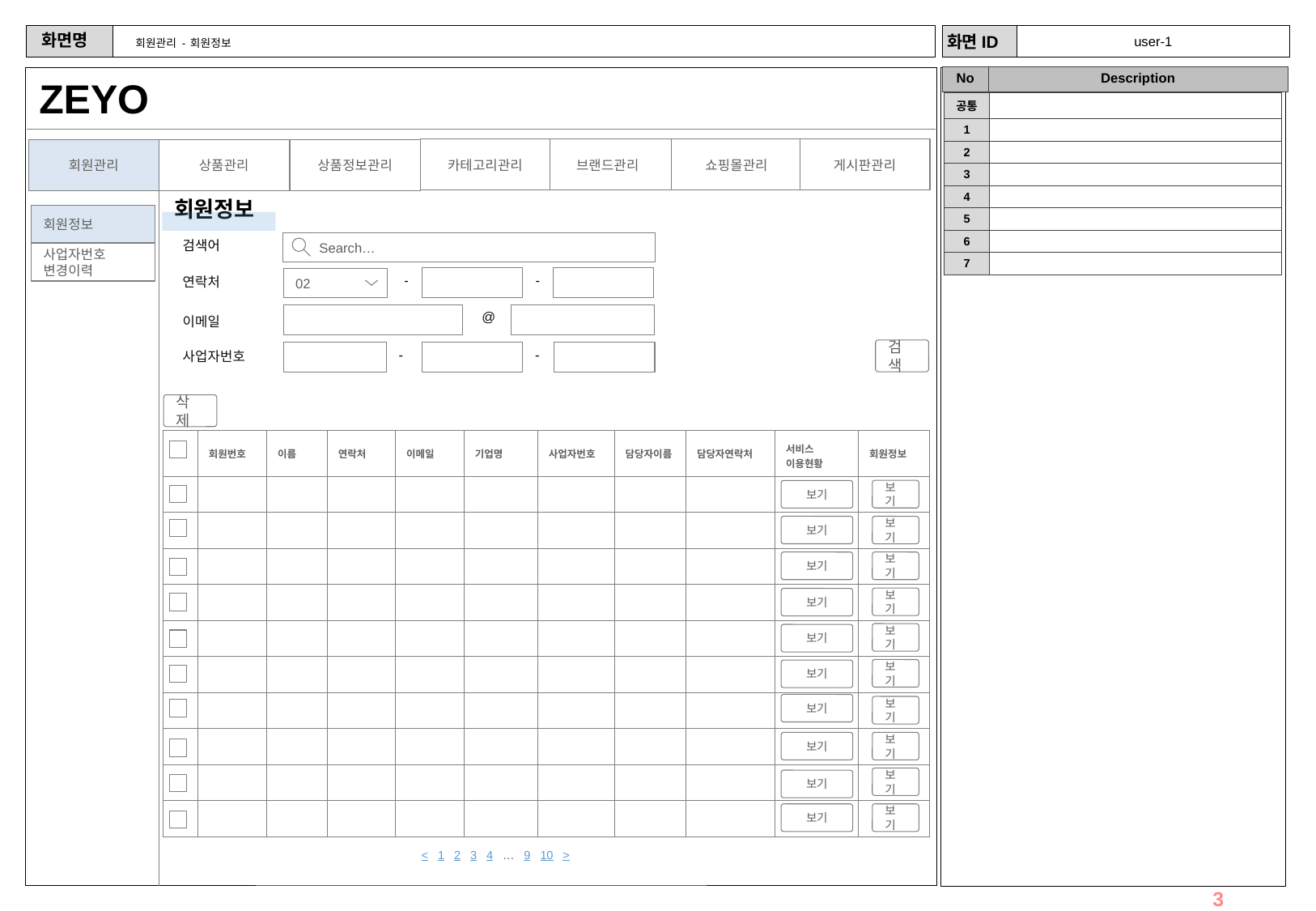

user-1
# 회원관리 - 회원정보
ZEYO
| 공통 |  |
| --- | --- |
| 1 |  |
| 2 |  |
| 3 |  |
| 4 |  |
| 5 |  |
| 6 |  |
| 7 |  |
카테고리관리
브랜드관리
쇼핑몰관리
게시판관리
회원관리
상품관리
상품정보관리
회원정보

회원정보
검색어
Search…

사업자번호
변경이력
-
-
02

연락처
@

이메일
검색
-
-

사업자번호
삭제
|  | 회원번호 | 이름 | 연락처 | 이메일 | 기업명 | 사업자번호 | 담당자이름 | 담당자연락처 | 서비스 이용현황 | 회원정보 |
| --- | --- | --- | --- | --- | --- | --- | --- | --- | --- | --- |
|  |  |  |  |  |  |  |  |  |  |  |
|  |  |  |  |  |  |  |  |  |  |  |
|  |  |  |  |  |  |  |  |  |  |  |
|  |  |  |  |  |  |  |  |  |  |  |
|  |  |  |  |  |  |  |  |  |  |  |
|  |  |  |  |  |  |  |  |  |  |  |
|  |  |  |  |  |  |  |  |  |  |  |
|  |  |  |  |  |  |  |  |  |  |  |
|  |  |  |  |  |  |  |  |  |  |  |
|  |  |  |  |  |  |  |  |  |  |  |

보기
보기

보기
보기
보기
보기

보기

보기
보기
보기

보기

보기

보기
보기
보기
보기

보기

보기
보기
보기

<   1   2   3   4   …   9   10   >
3